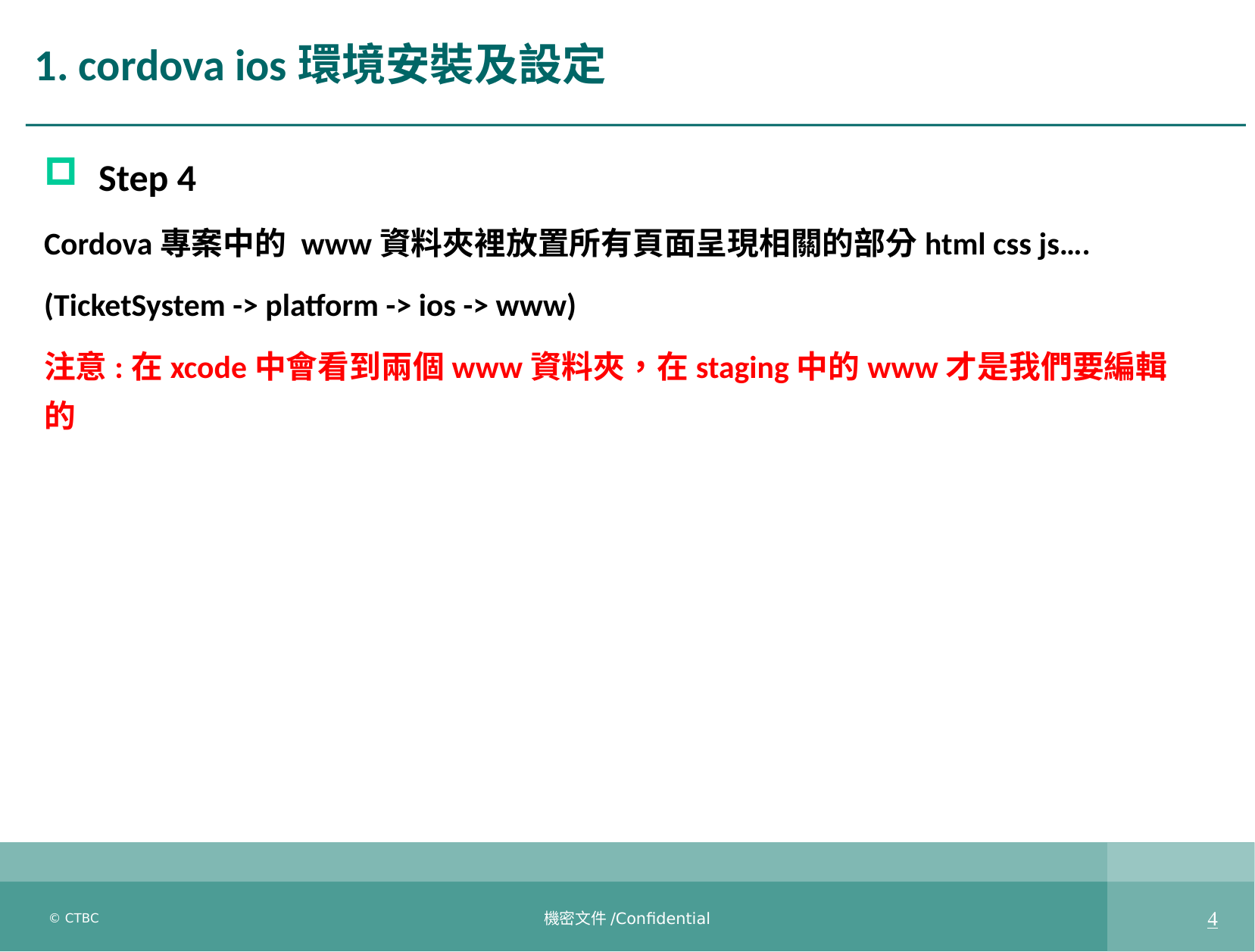

# 1. cordova ios環境安裝及設定
Step 4
Cordova專案中的 www資料夾裡放置所有頁面呈現相關的部分html css js….
(TicketSystem -> platform -> ios -> www)
注意:在xcode中會看到兩個www資料夾，在staging中的www才是我們要編輯的

4